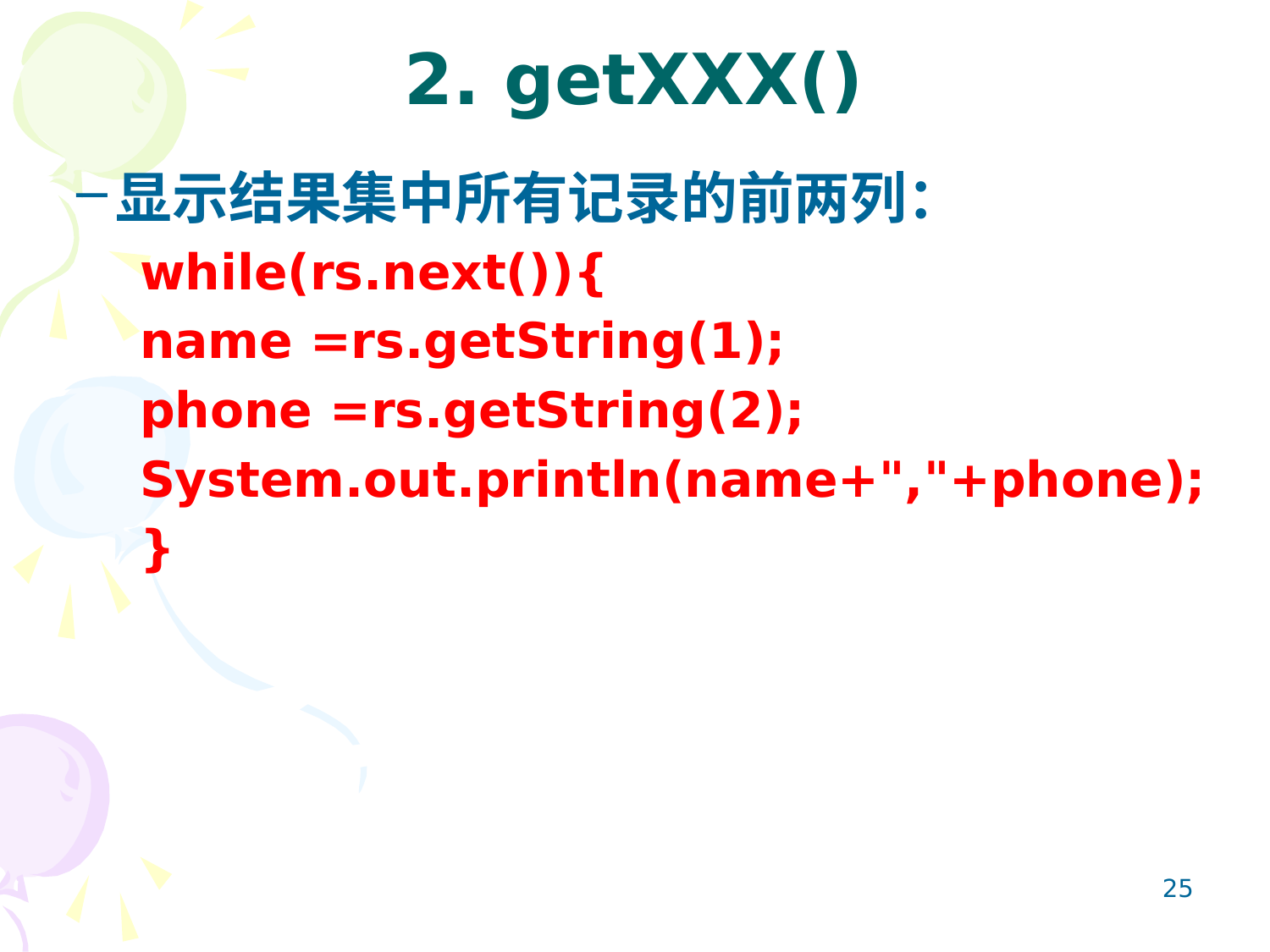

# 2. getXXX()
显示结果集中所有记录的前两列：
while(rs.next()){
name =rs.getString(1);
phone =rs.getString(2);
System.out.println(name+","+phone);
}

25